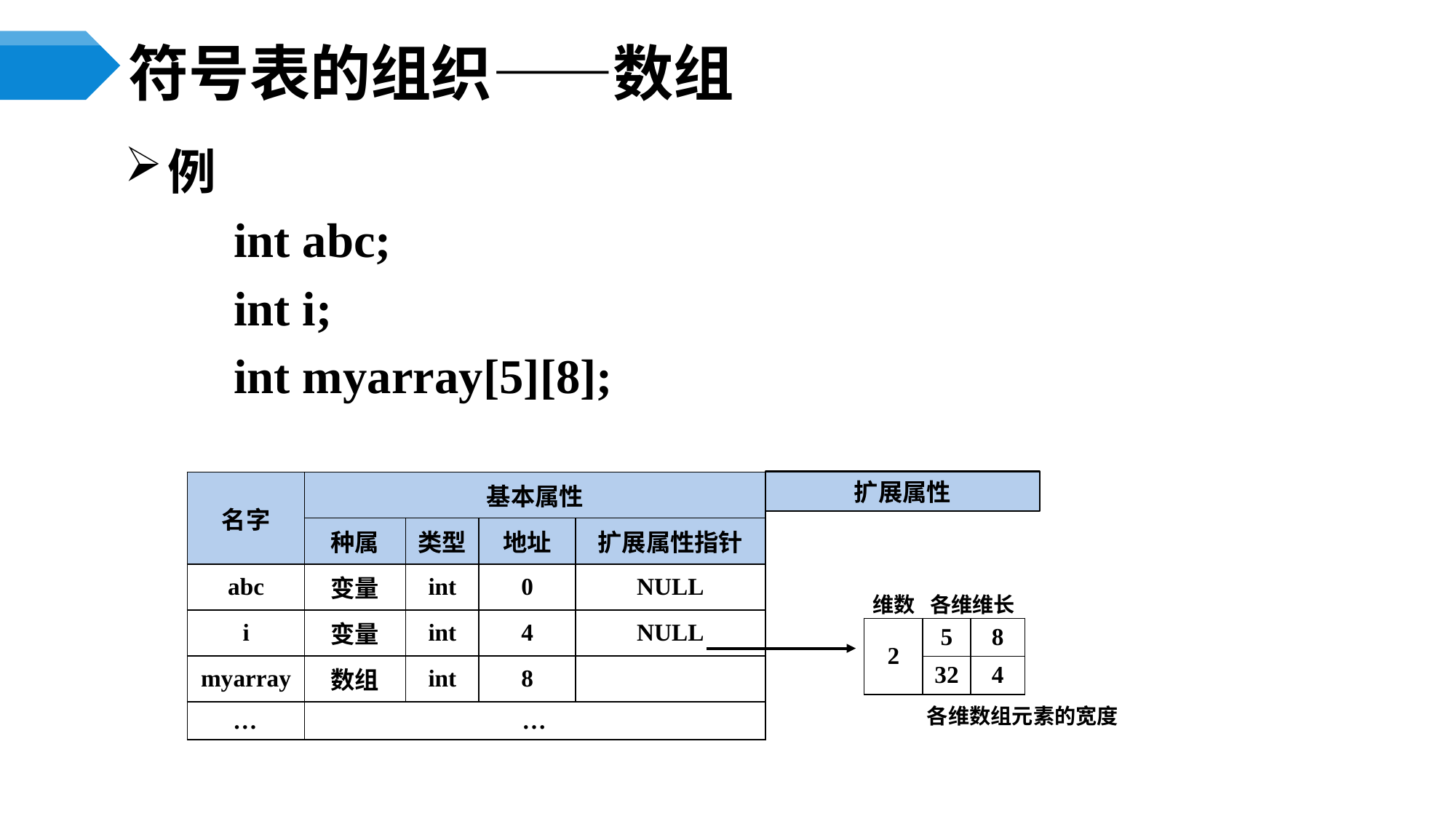

# 符号表的组织——数组
例
	int abc;
	int i;
	int myarray[5][8];
扩展属性
| 名字 | 基本属性 |  |  |  |
| --- | --- | --- | --- | --- |
| 名字 | 种属 | 类型 | 地址 | 扩展属性指针 |
| abc | 变量 | int | 0 | NULL |
| i | 变量 | int | 4 | NULL |
| myarray | 数组 | int | 8 |  |
| … | … |  |  |  |
维数   各维维长
| 2 | 5 | 8 |
| --- | --- | --- |
|  | 32 | 4 |
各维数组元素的宽度